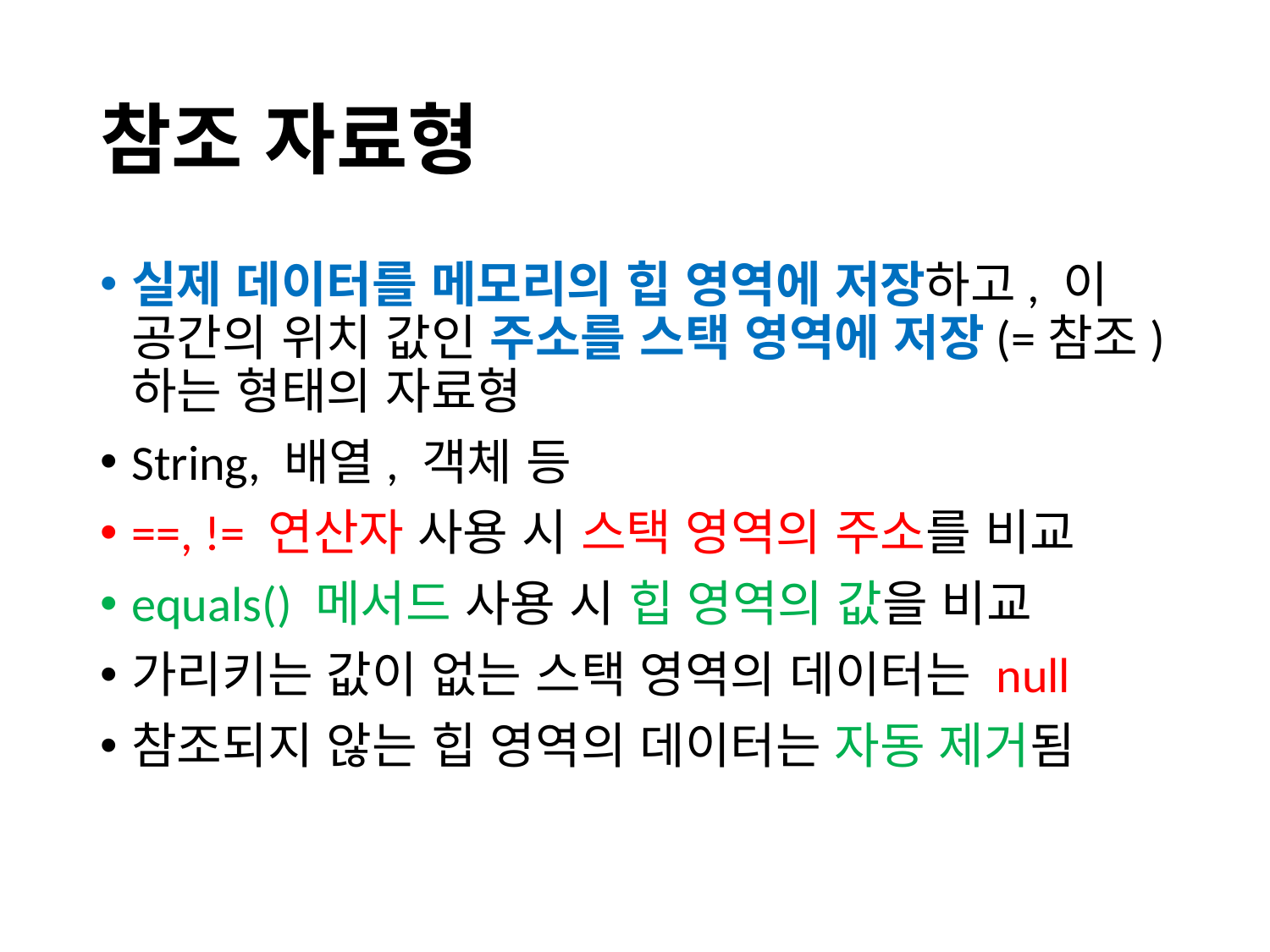

# 참조 자료형
실제 데이터를 메모리의 힙 영역에 저장하고, 이 공간의 위치 값인 주소를 스택 영역에 저장(=참조)하는 형태의 자료형
String, 배열, 객체 등
==, != 연산자 사용 시 스택 영역의 주소를 비교
equals() 메서드 사용 시 힙 영역의 값을 비교
가리키는 값이 없는 스택 영역의 데이터는 null
참조되지 않는 힙 영역의 데이터는 자동 제거됨